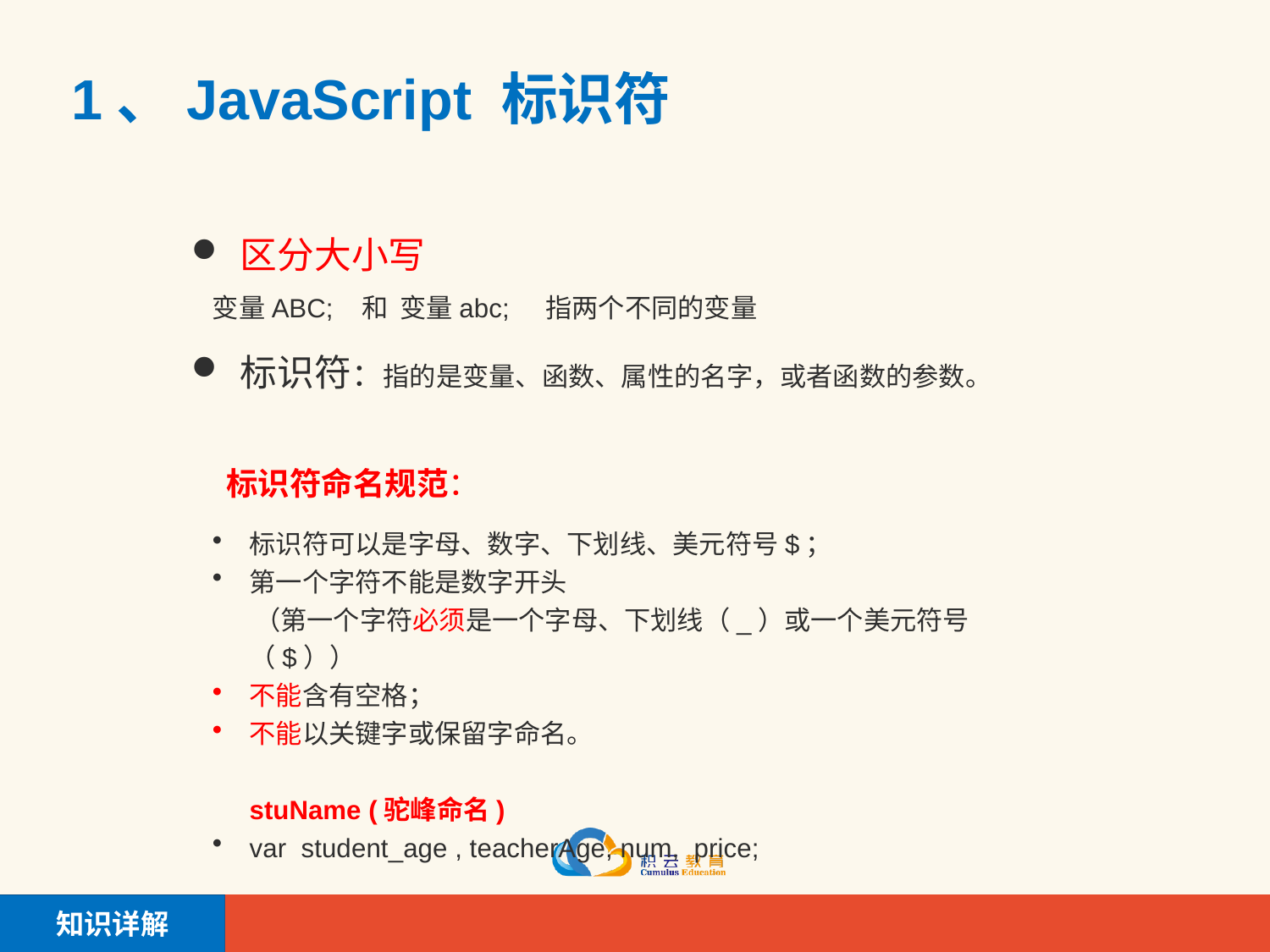

# 1、JavaScript 标识符
 区分大小写
变量ABC;   和  变量abc;    指两个不同的变量
 标识符：指的是变量、函数、属性的名字，或者函数的参数。
标识符命名规范：
标识符可以是字母、数字、下划线、美元符号$；
第一个字符不能是数字开头
      （第一个字符必须是一个字母、下划线（_）或一个美元符号（$））
不能含有空格；
不能以关键字或保留字命名。

     stuName (驼峰命名)
var  student_age , teacherAge, num,  price;